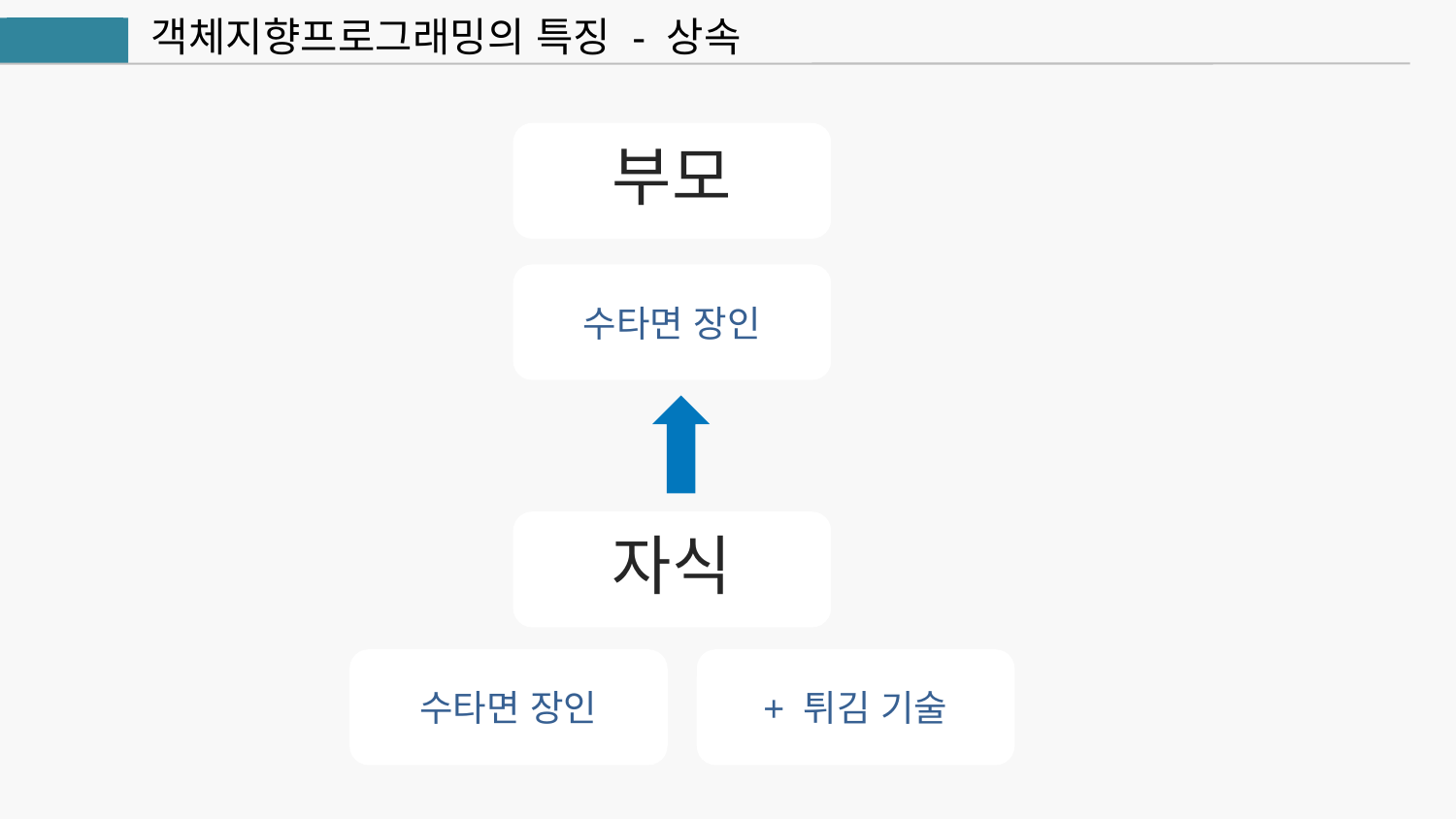

객체지향프로그래밍의 특징 - 상속

Java
부모
수타면 장인

자식
수타면 장인
+ 튀김 기술